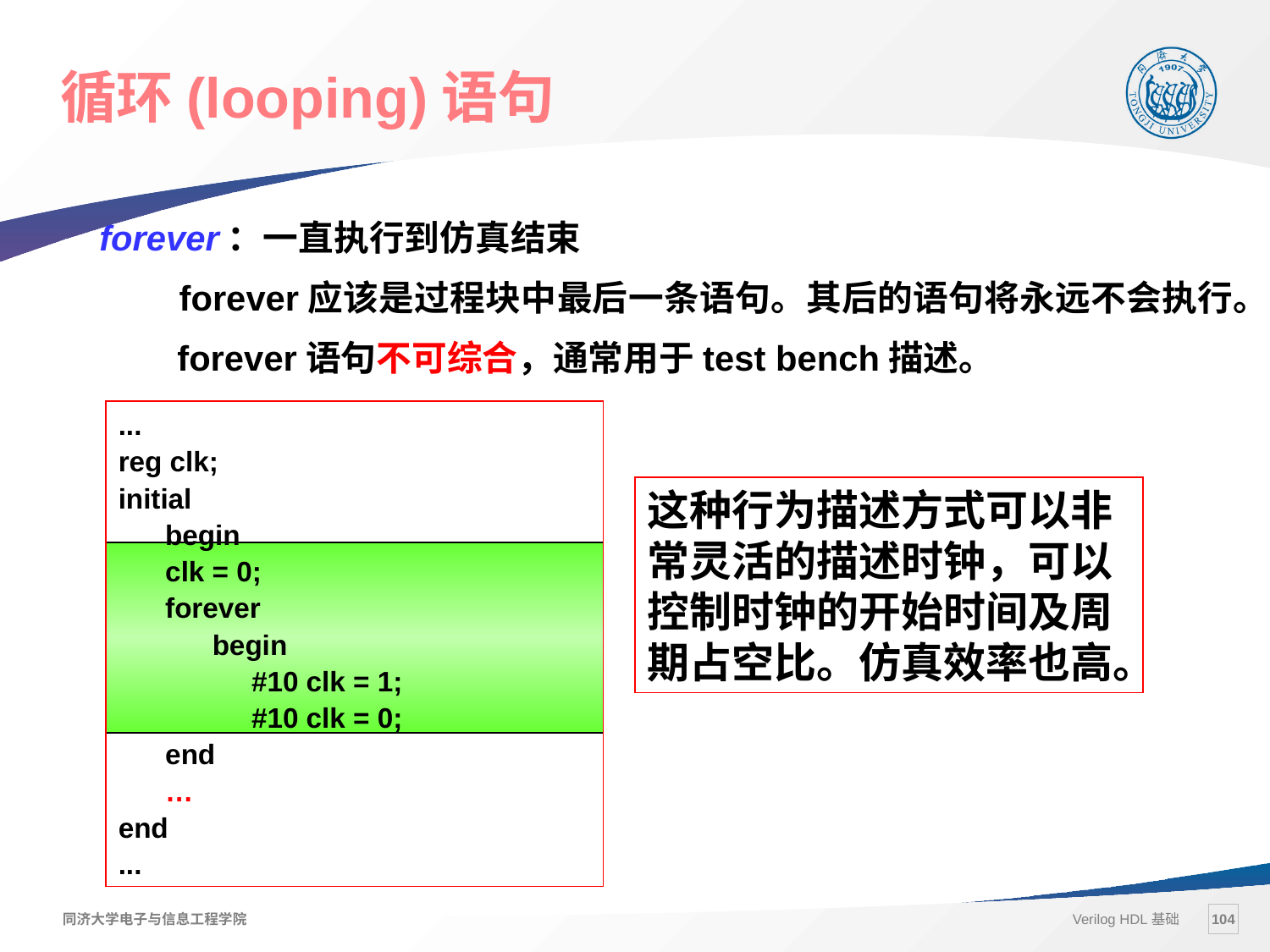

# 循环(looping)语句
forever：一直执行到仿真结束
        forever应该是过程块中最后一条语句。其后的语句将永远不会执行。
        forever语句不可综合，通常用于test bench描述。
...
reg clk;
initial
      begin
      clk = 0;
      forever
            begin
                 #10 clk = 1;
                 #10 clk = 0;
      end
      …
end
...
这种行为描述方式可以非常灵活的描述时钟，可以控制时钟的开始时间及周期占空比。仿真效率也高。